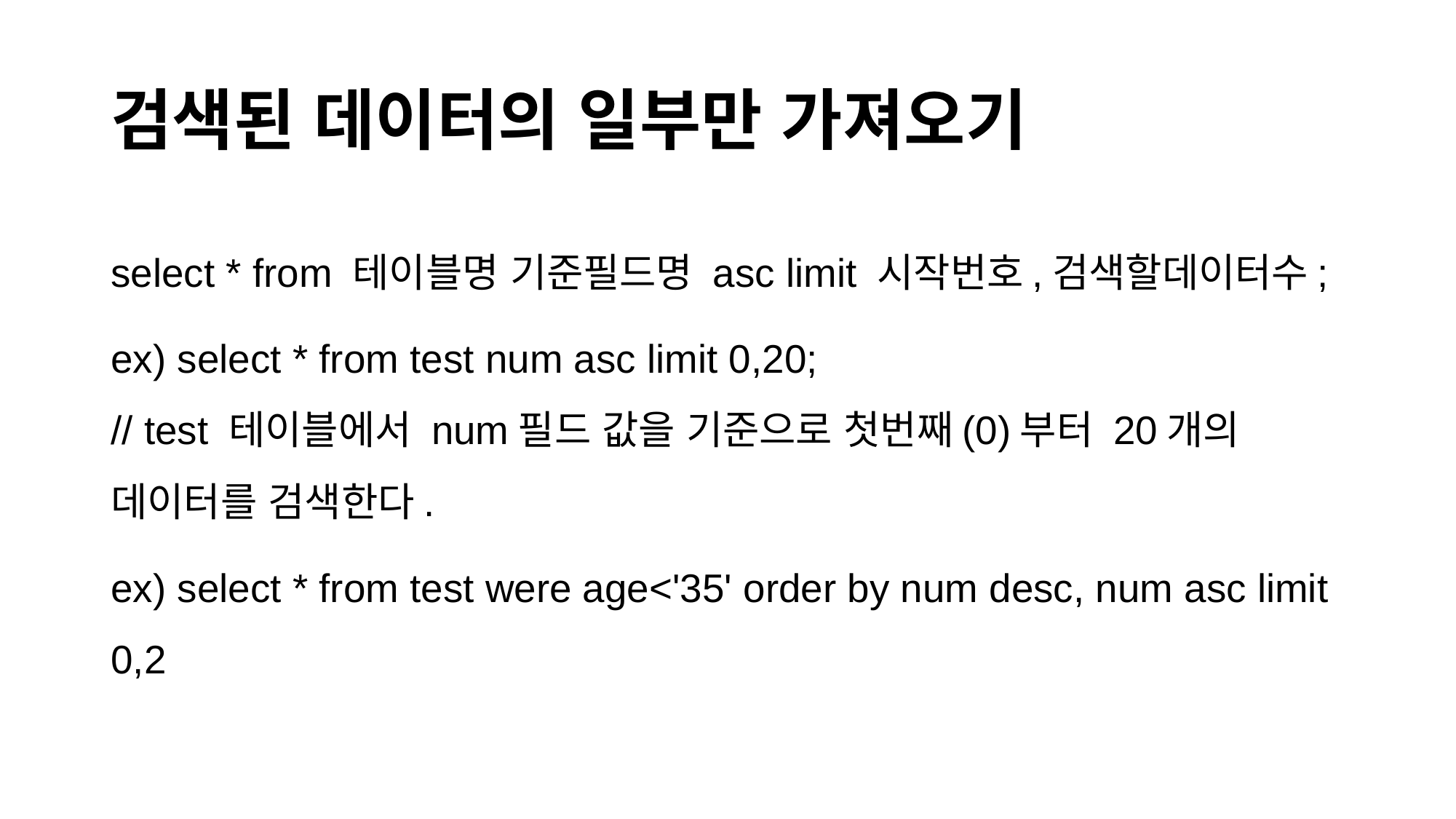

# 검색된 데이터의 일부만 가져오기
select * from 테이블명 기준필드명 asc limit 시작번호,검색할데이터수;
ex) select * from test num asc limit 0,20; 
// test 테이블에서 num필드 값을 기준으로 첫번째(0)부터 20개의 데이터를 검색한다.
ex) select * from test were age<'35' order by num desc, num asc limit 0,2